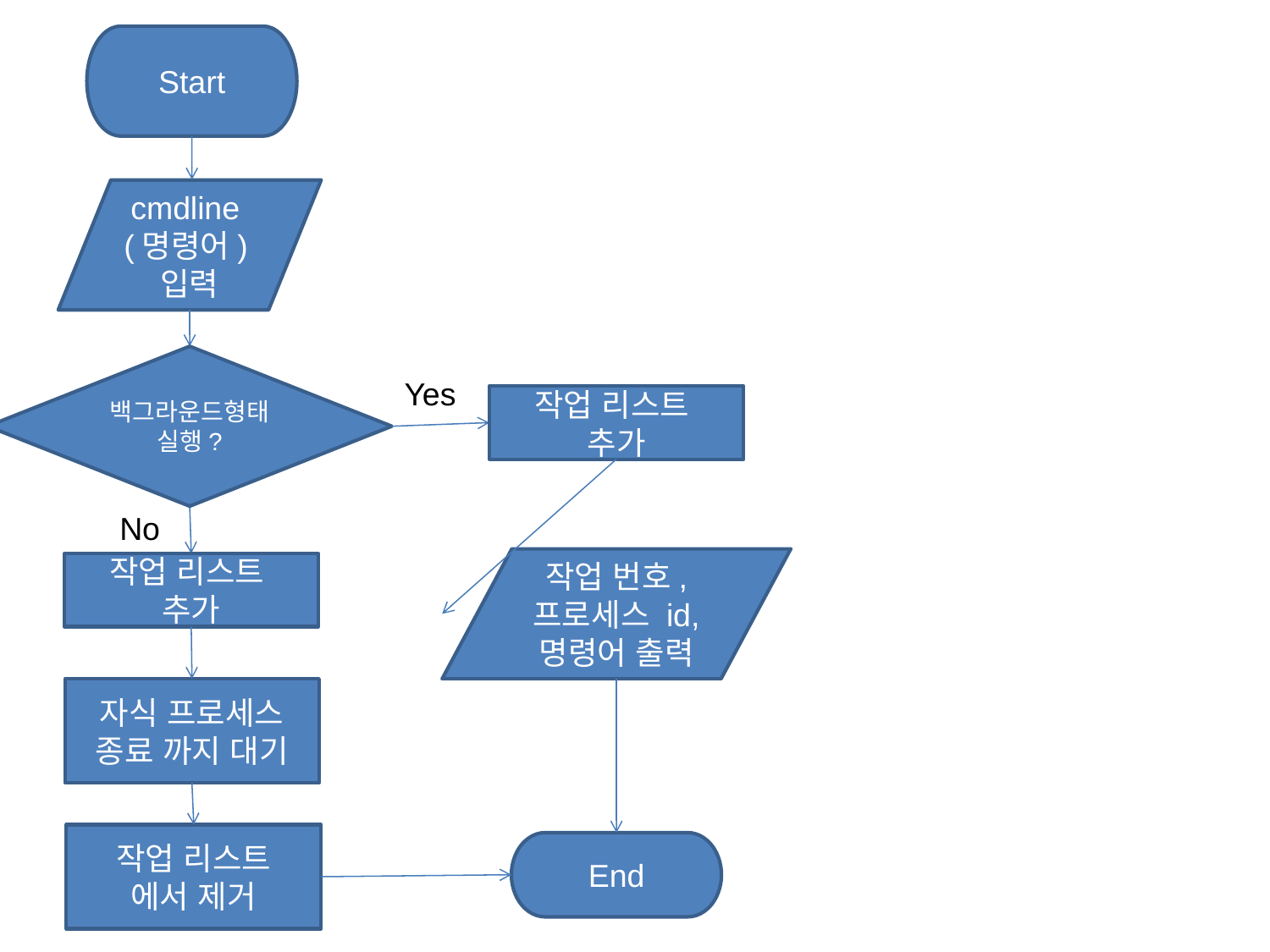

Start
cmdline  (명령어)입력
백그라운드형태 실행?
Yes
작업 리스트
추가
No
작업 번호, 프로세스 id, 명령어 출력
작업 리스트
추가
자식 프로세스 종료 까지 대기
작업 리스트
에서 제거
End